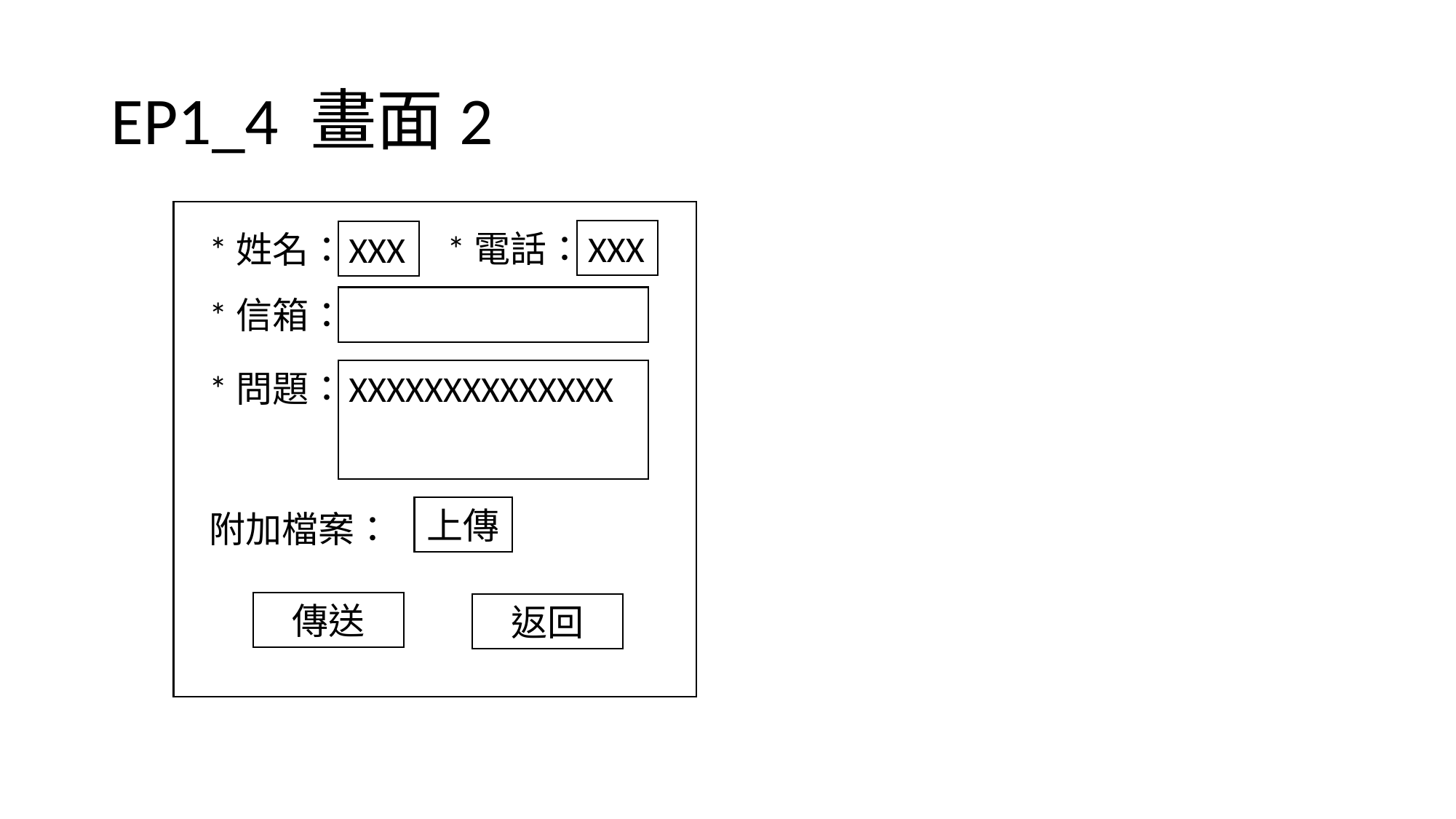

# EP1_4 畫面2

XXX
*電話：
*姓名：
XXX
*信箱：

*問題：
XXXXXXXXXXXXXX
上傳
附加檔案：
傳送
返回